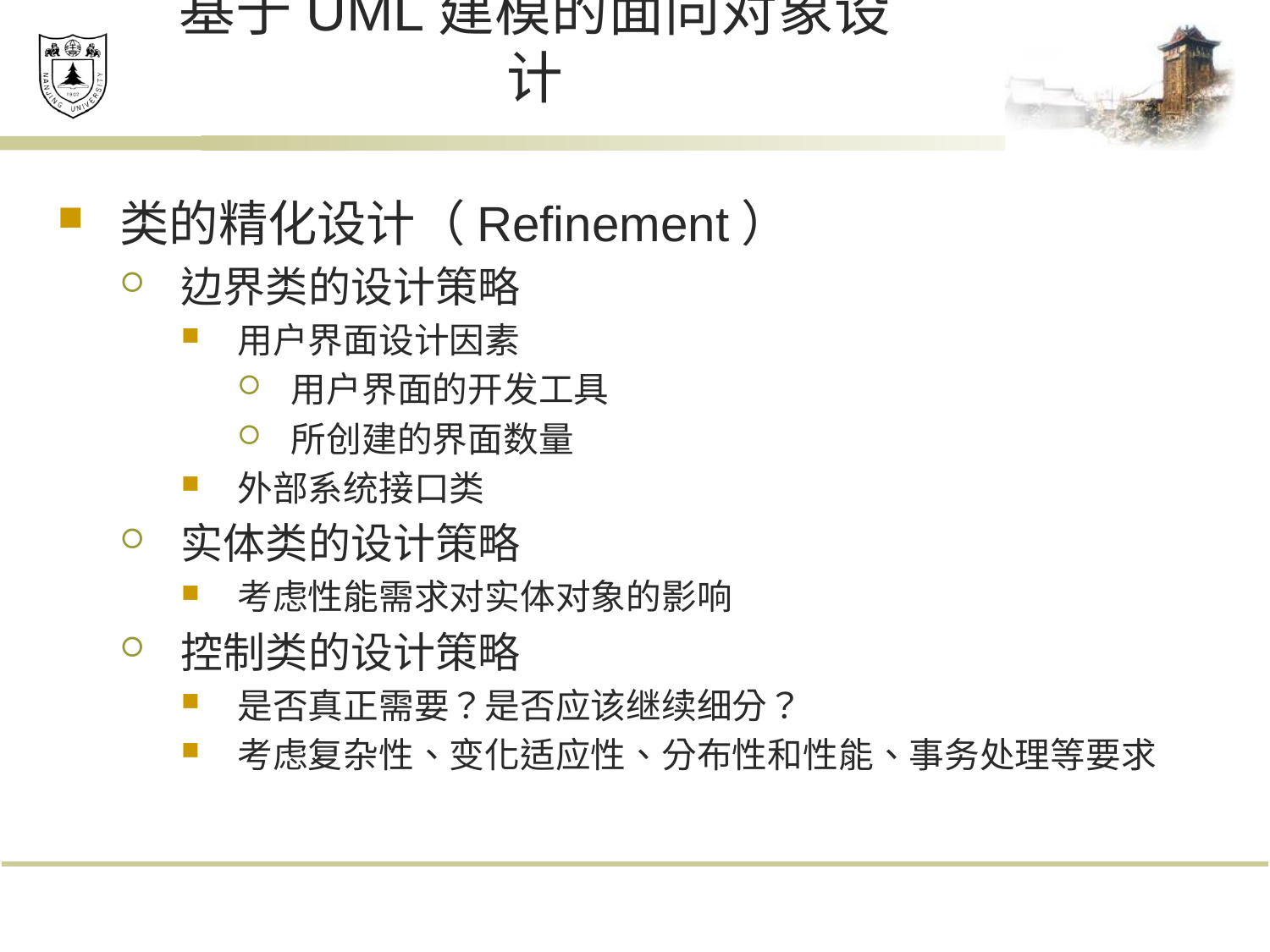

# 基于UML建模的面向对象设计
类的精化设计（Refinement）
边界类的设计策略
用户界面设计因素
用户界面的开发工具
所创建的界面数量
外部系统接口类
实体类的设计策略
考虑性能需求对实体对象的影响
控制类的设计策略
是否真正需要？是否应该继续细分？
考虑复杂性、变化适应性、分布性和性能、事务处理等要求